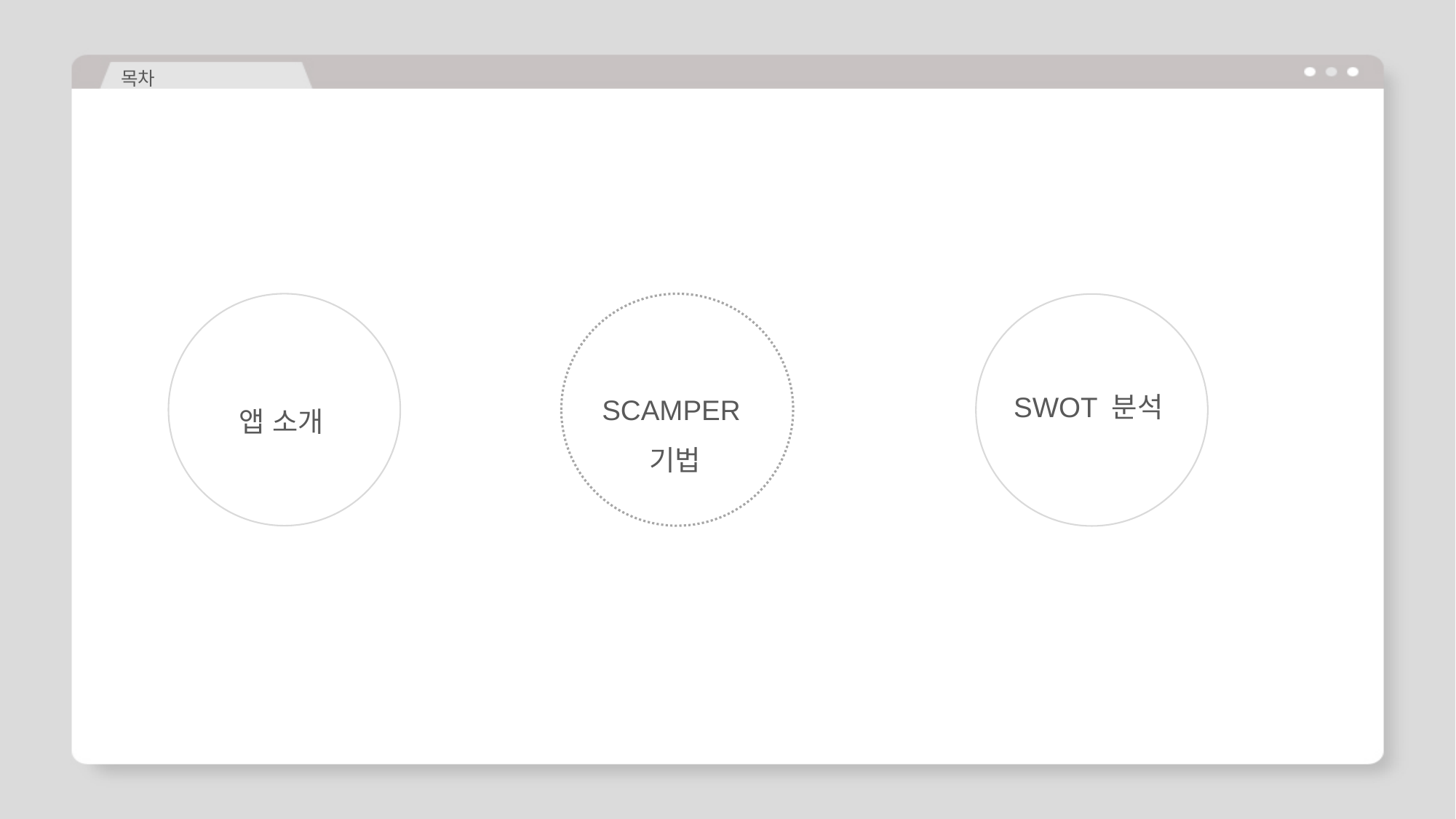

목차

SWOT 분석
SCAMPER
기법
앱 소개